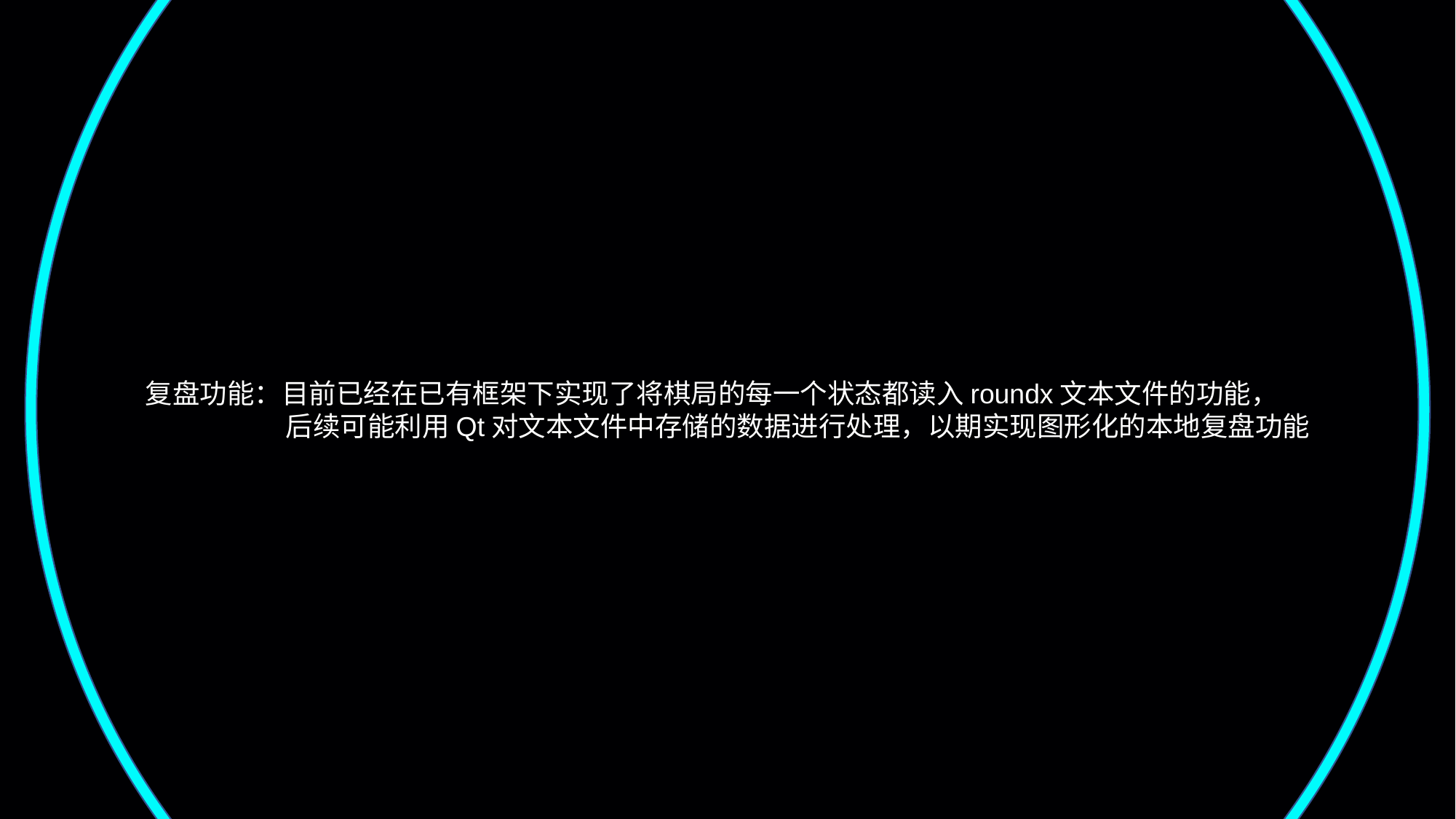

复盘功能：目前已经在已有框架下实现了将棋局的每一个状态都读入roundx文本文件的功能，
	    后续可能利用Qt对文本文件中存储的数据进行处理，以期实现图形化的本地复盘功能